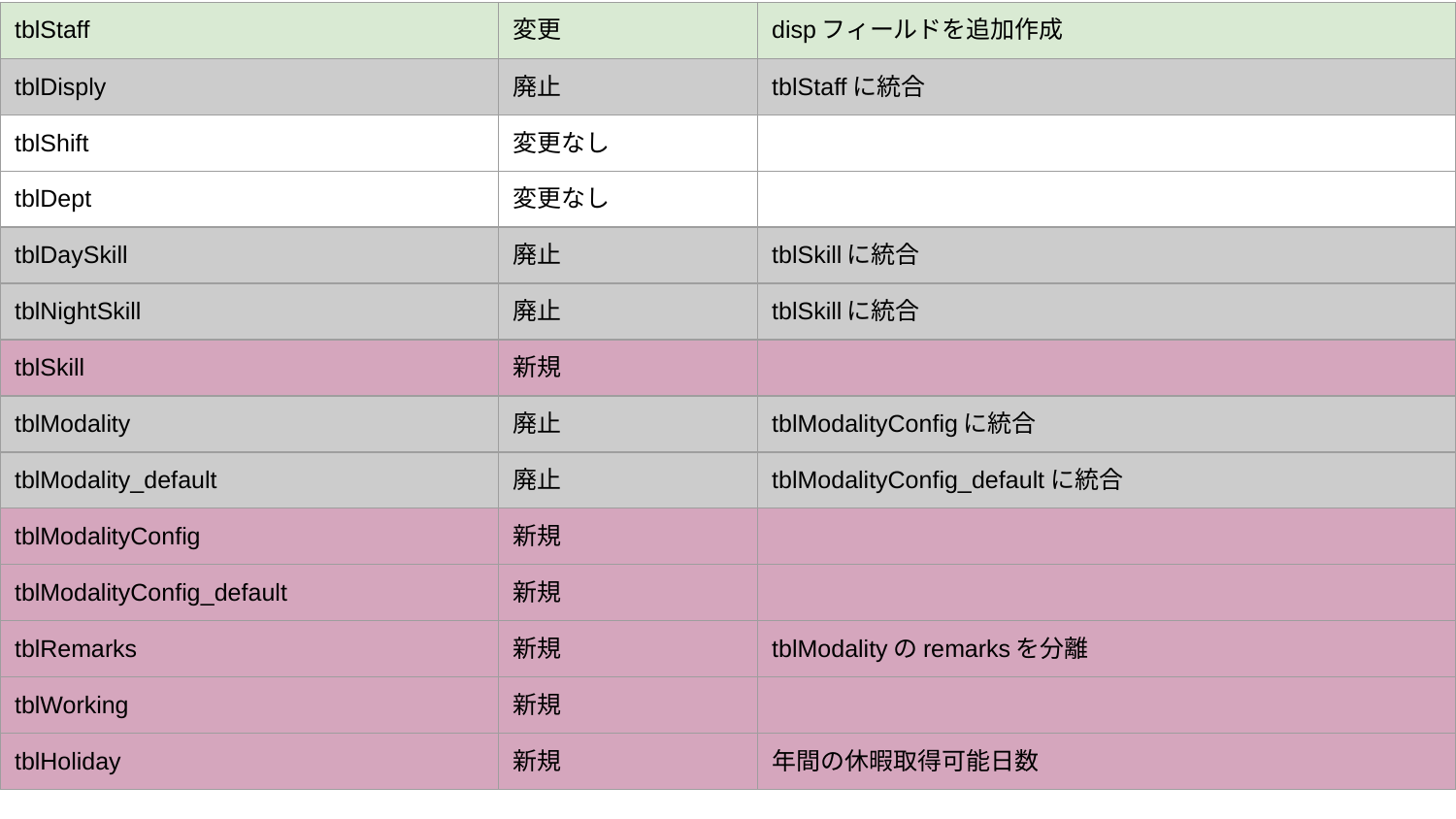

| tblStaff | 変更 | dispフィールドを追加作成 |
| --- | --- | --- |
| tblDisply | 廃止 | tblStaffに統合 |
| tblShift | 変更なし |  |
| tblDept | 変更なし |  |
| tblDaySkill | 廃止 | tblSkillに統合 |
| tblNightSkill | 廃止 | tblSkillに統合 |
| tblSkill | 新規 |  |
| tblModality | 廃止 | tblModalityConfigに統合 |
| tblModality\_default | 廃止 | tblModalityConfig\_defaultに統合 |
| tblModalityConfig | 新規 |  |
| tblModalityConfig\_default | 新規 |  |
| tblRemarks | 新規 | tblModalityのremarksを分離 |
| tblWorking | 新規 |  |
| tblHoliday | 新規 | 年間の休暇取得可能日数 |